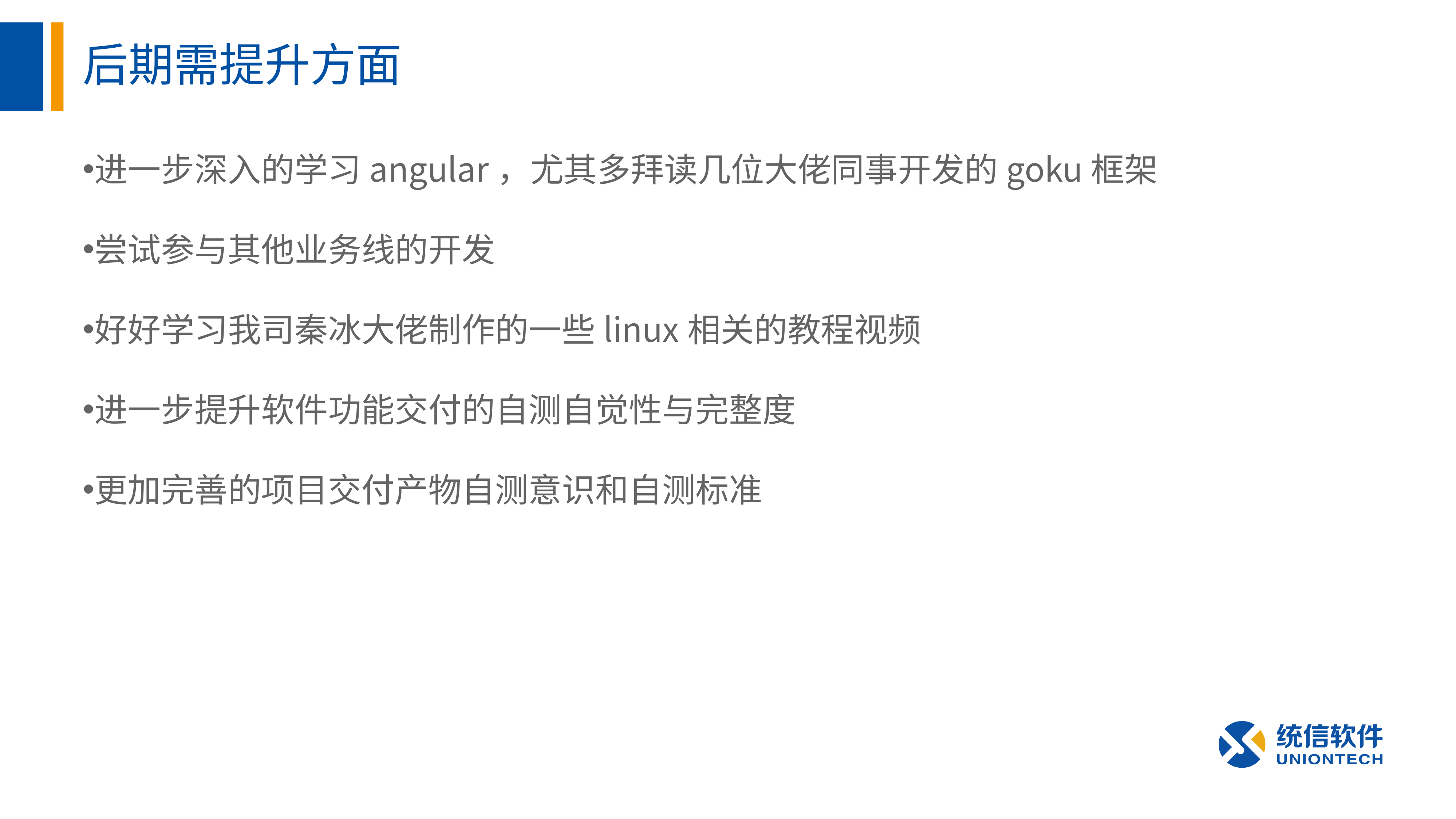

# 后期需提升方面
进一步深入的学习angular，尤其多拜读几位大佬同事开发的goku框架
尝试参与其他业务线的开发
好好学习我司秦冰大佬制作的一些linux相关的教程视频
进一步提升软件功能交付的自测自觉性与完整度
更加完善的项目交付产物自测意识和自测标准